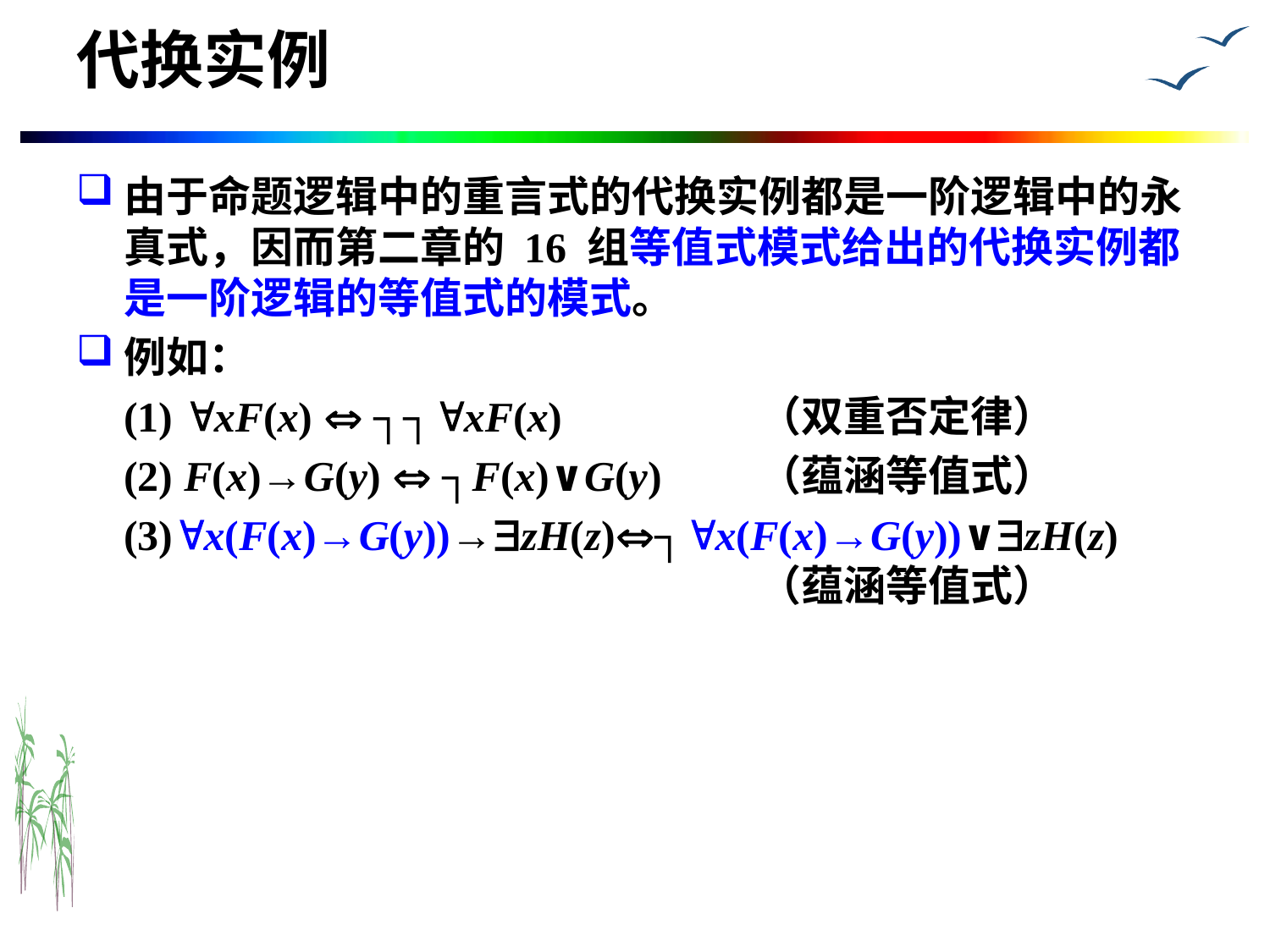

# 代换实例
由于命题逻辑中的重言式的代换实例都是一阶逻辑中的永真式，因而第二章的 16 组等值式模式给出的代换实例都是一阶逻辑的等值式的模式。
例如：
	(1) ∀xF(x) ⇔ ┐┐∀xF(x)		（双重否定律）
	(2) F(x)→G(y) ⇔ ┐F(x)∨G(y) 	（蕴涵等值式）
	(3)∀x(F(x)→G(y))→∃zH(z)⇔┐∀x(F(x)→G(y))∨∃zH(z)  					（蕴涵等值式）